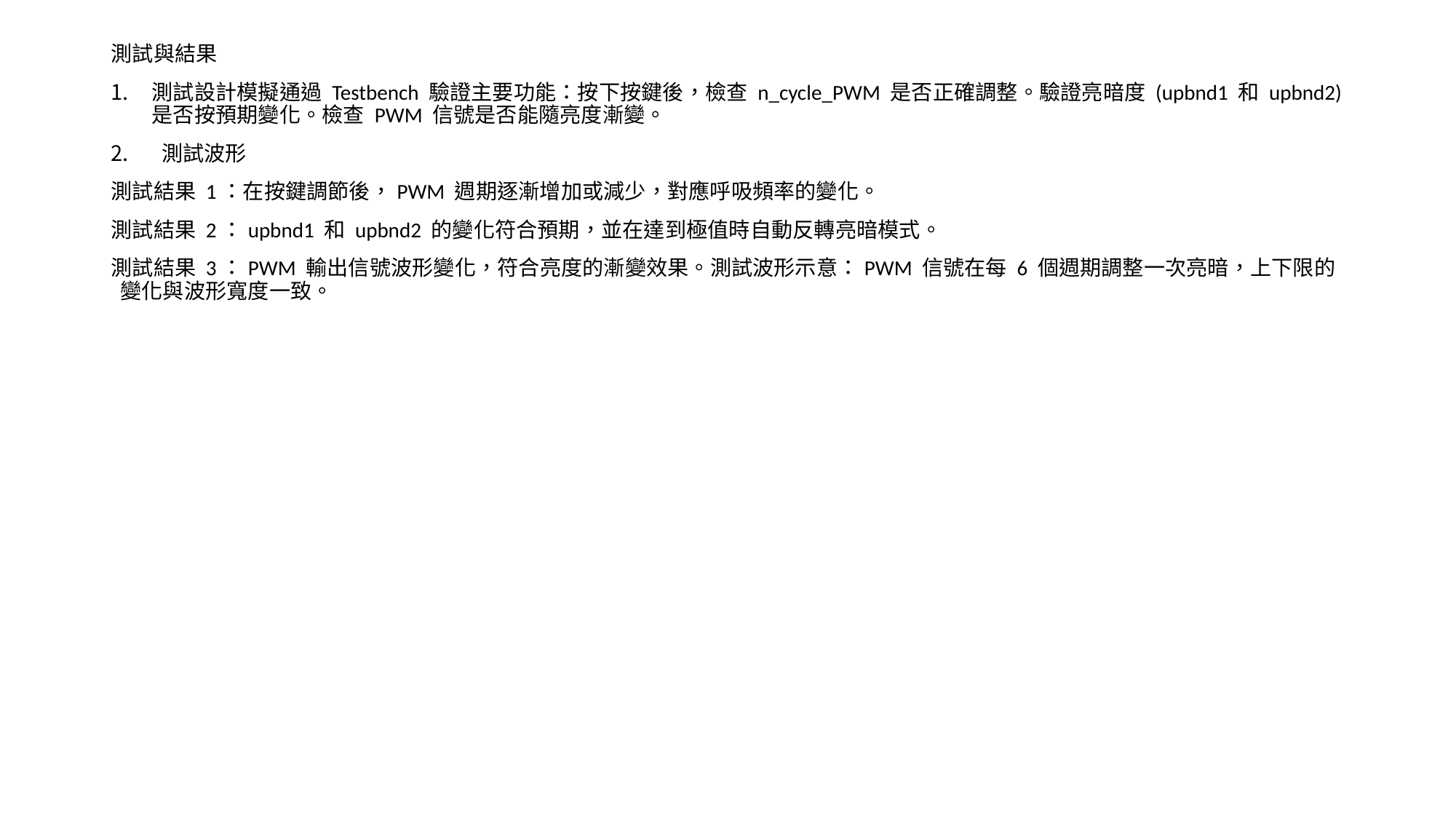

測試與結果
測試設計模擬通過 Testbench 驗證主要功能：按下按鍵後，檢查 n_cycle_PWM 是否正確調整。驗證亮暗度 (upbnd1 和 upbnd2) 是否按預期變化。檢查 PWM 信號是否能隨亮度漸變。
 測試波形
測試結果 1：在按鍵調節後，PWM 週期逐漸增加或減少，對應呼吸頻率的變化。
測試結果 2：upbnd1 和 upbnd2 的變化符合預期，並在達到極值時自動反轉亮暗模式。
測試結果 3：PWM 輸出信號波形變化，符合亮度的漸變效果。測試波形示意：PWM 信號在每 6 個週期調整一次亮暗，上下限的    變化與波形寬度一致。